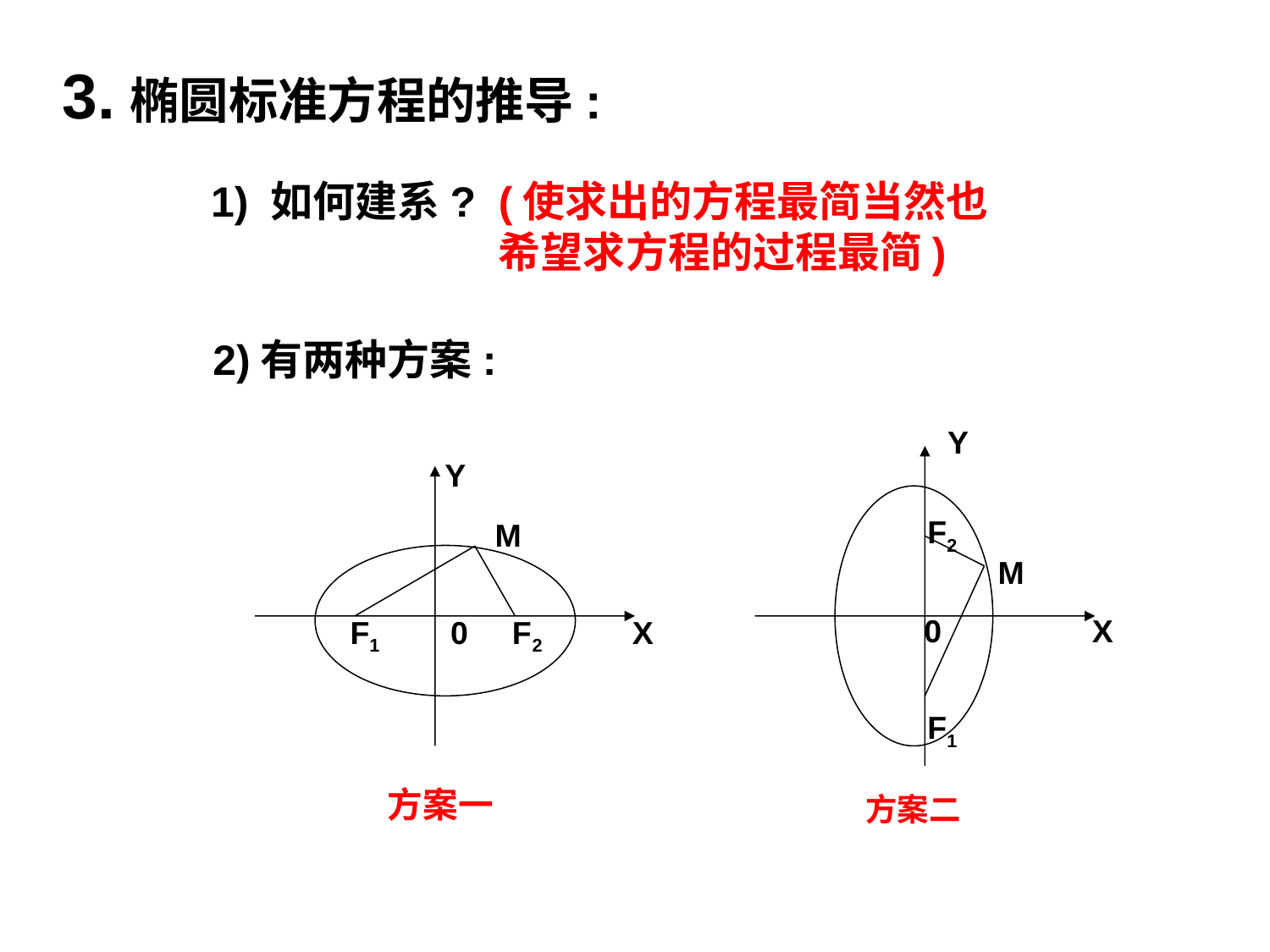

3.椭圆标准方程的推导:
1) 如何建系?
(使求出的方程最简当然也希望求方程的过程最简)

2)有两种方案:
Y

Y

F2

F1
M

M

   0                 X
   F1        0     F2           X

方案一
方案二